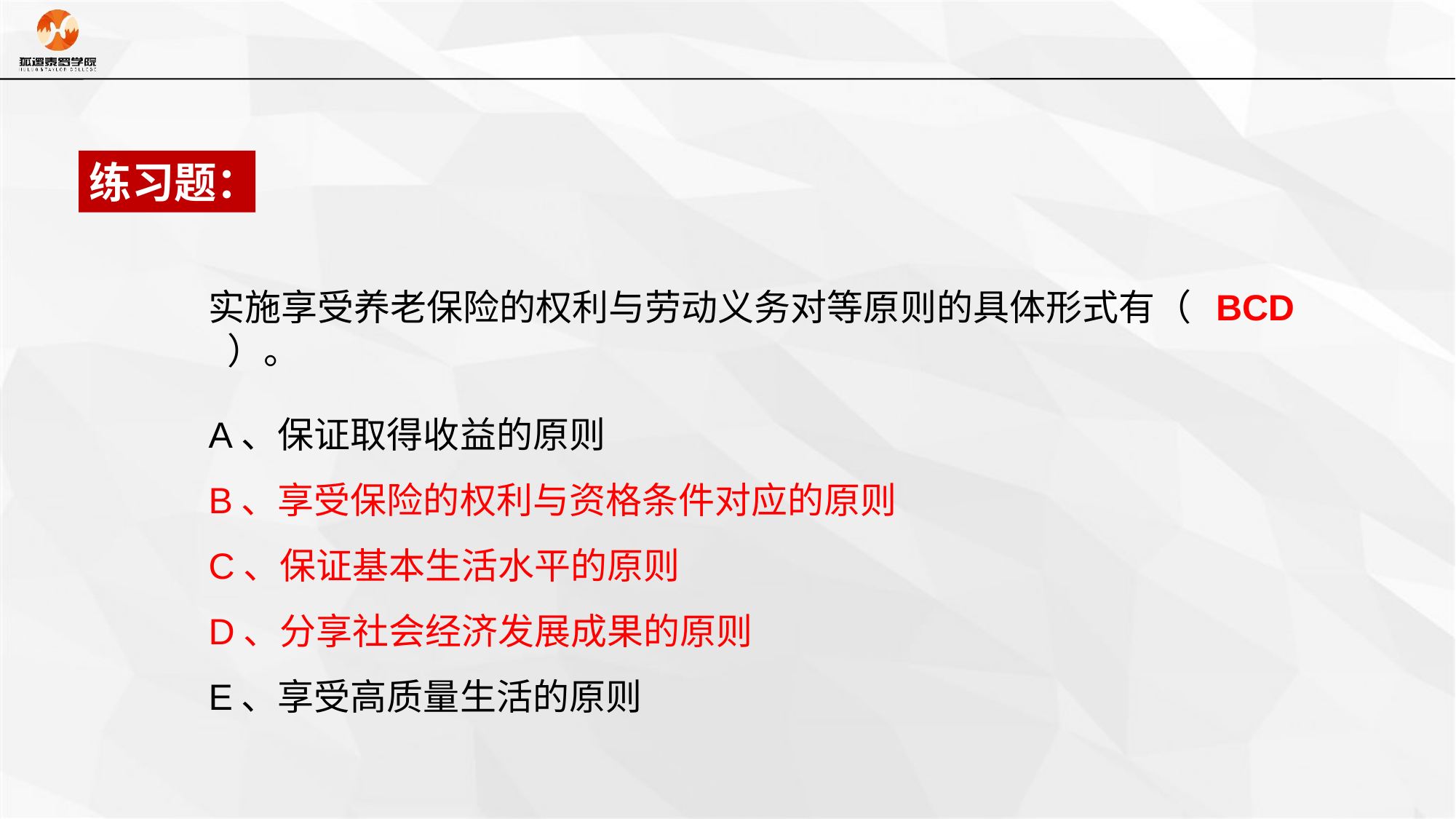

练习题：
实施享受养老保险的权利与劳动义务对等原则的具体形式有（  BCD  ）。
A、保证取得收益的原则
B、享受保险的权利与资格条件对应的原则
C、保证基本生活水平的原则
D、分享社会经济发展成果的原则
E、享受高质量生活的原则